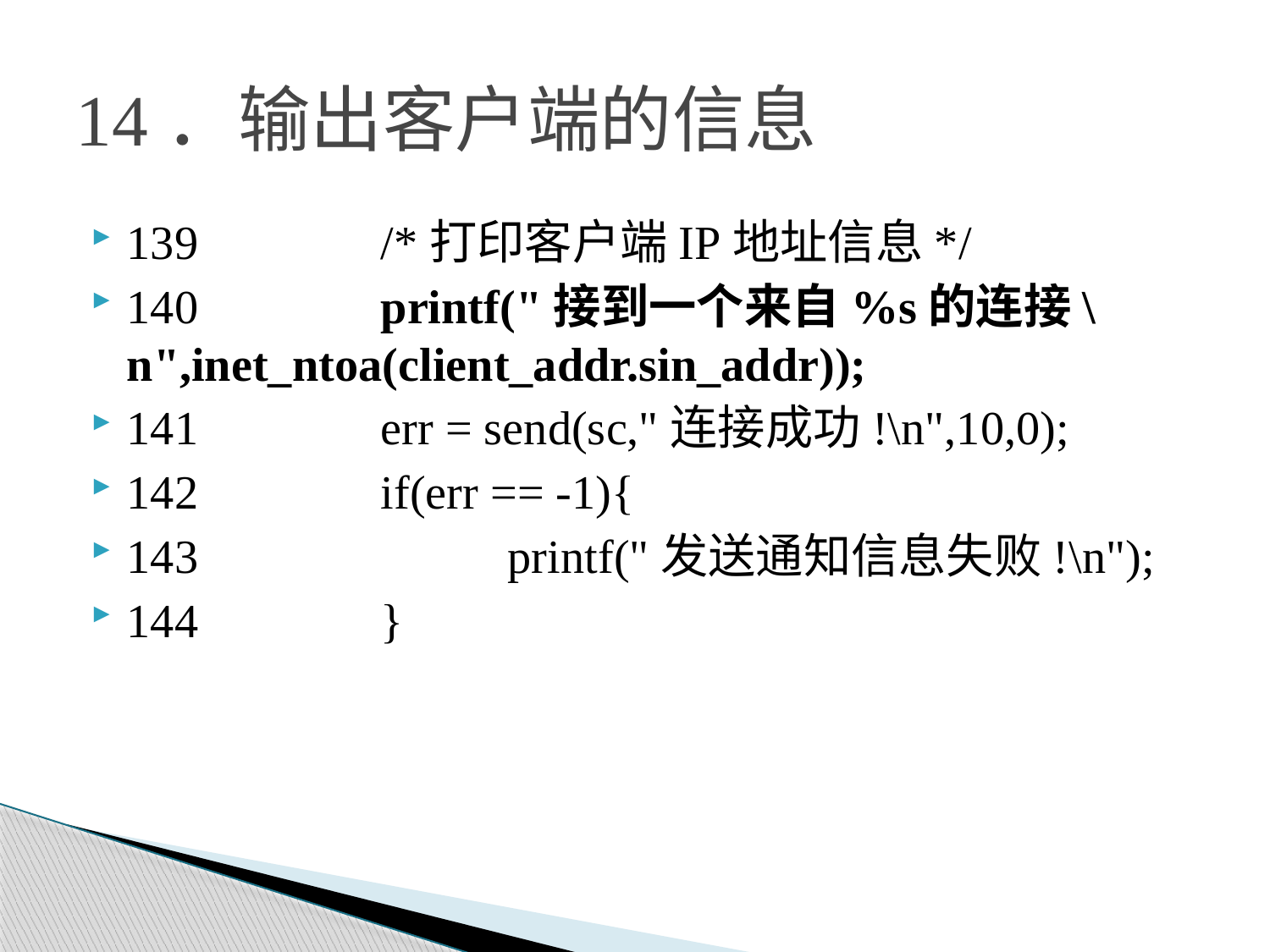

# 14．输出客户端的信息
139		/*打印客户端IP地址信息*/
140		printf("接到一个来自%s的连接\n",inet_ntoa(client_addr.sin_addr));
141		err = send(sc,"连接成功!\n",10,0);
142		if(err == -1){
143			printf("发送通知信息失败!\n");
144		}